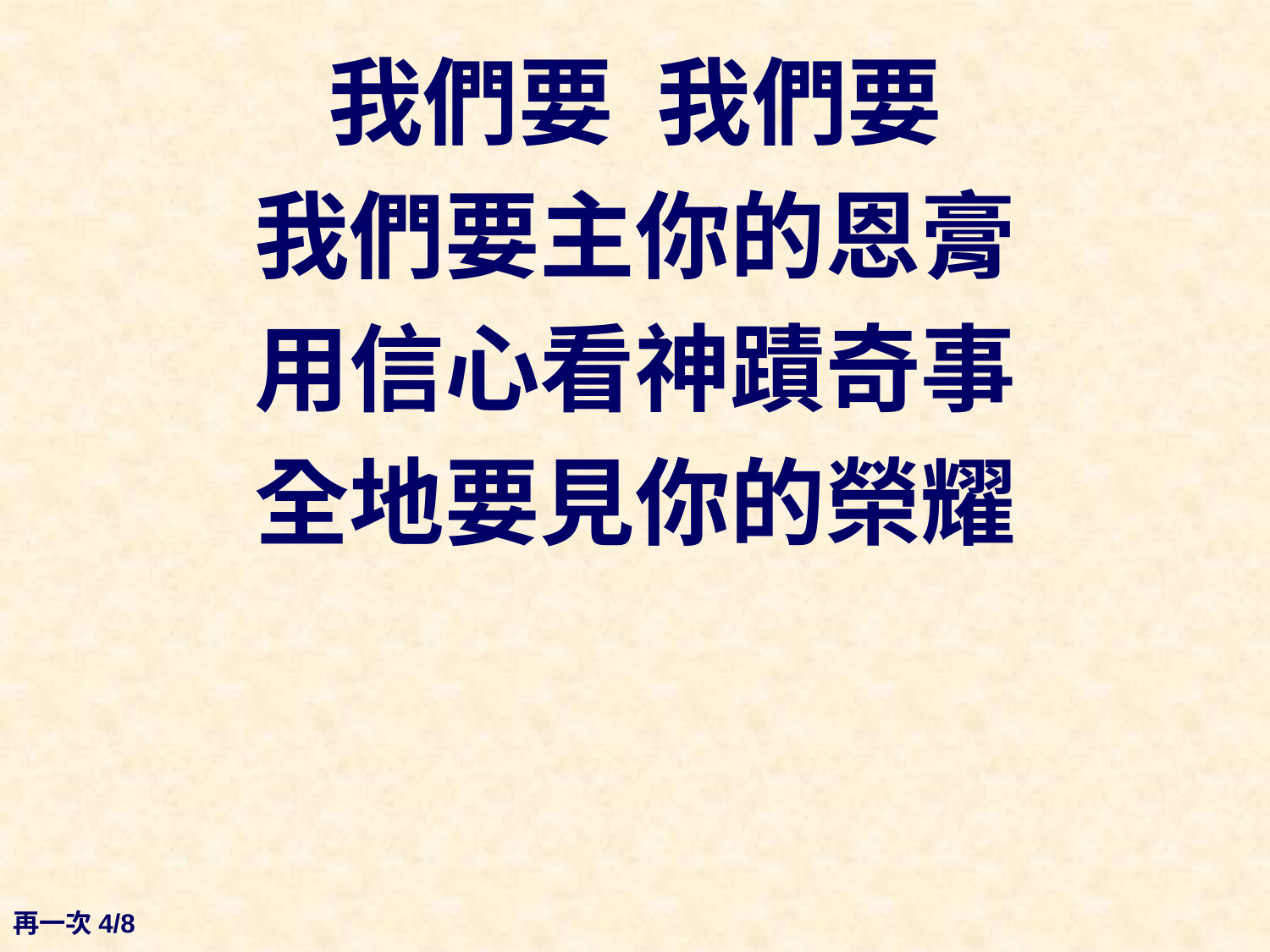

我們要  我們要
我們要主你的恩膏
用信心看神蹟奇事
全地要見你的榮耀
再一次4/8